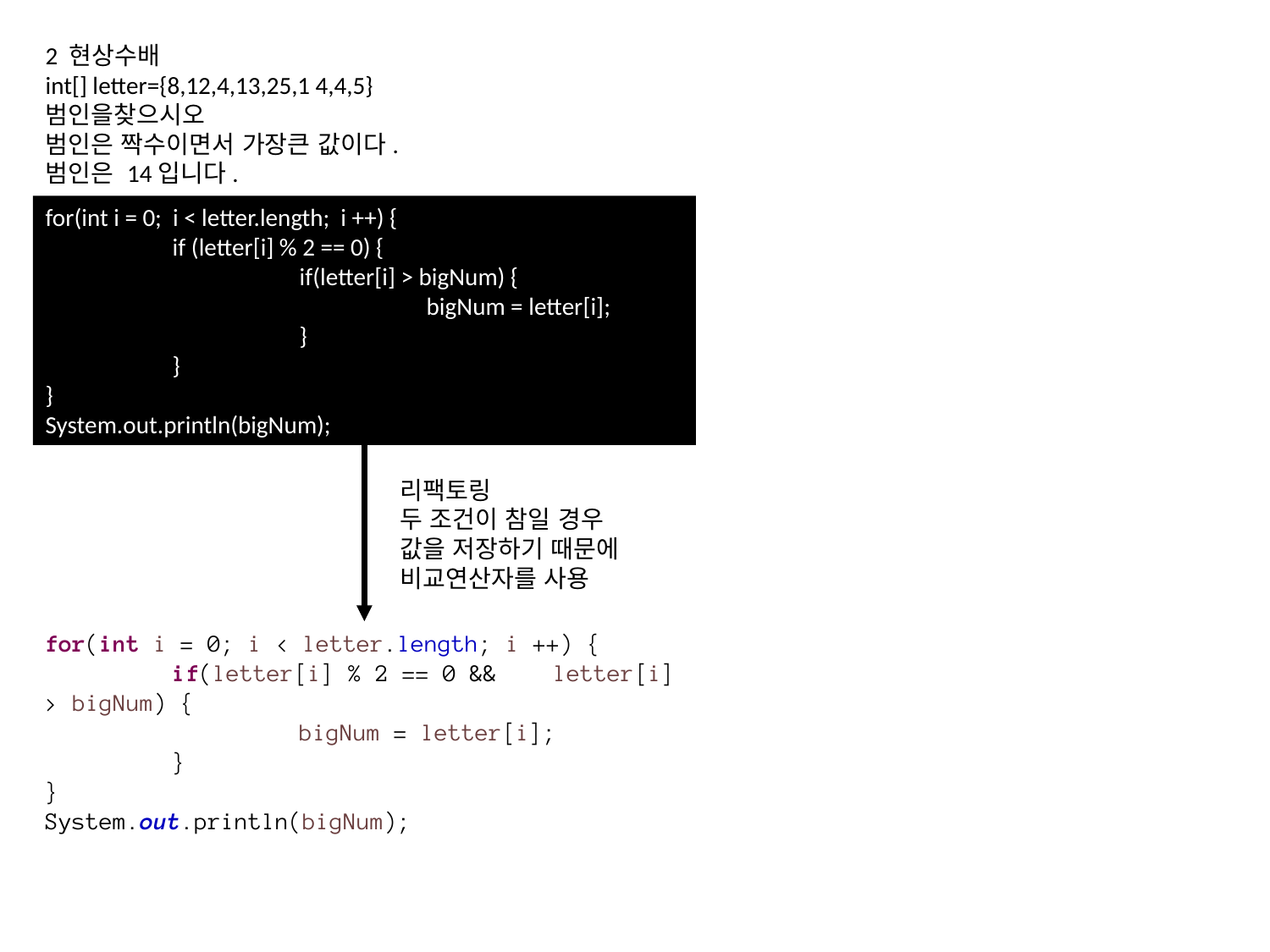

2 현상수배
int[] letter={8,12,4,13,25,1 4,4,5}
범인을찾으시오
범인은 짝수이면서 가장큰 값이다.
범인은 14입니다.
for(int i = 0;  i < letter.length;  i ++) {
	if (letter[i] % 2 == 0) {					if(letter[i] > bigNum) {					bigNum = letter[i];
		}
	}
}
System.out.println(bigNum);
리팩토링
두 조건이 참일 경우
값을 저장하기 때문에
비교연산자를 사용
for(int i = 0; i < letter.length; i ++) {
	if(letter[i] % 2 == 0 && 	letter[i] > bigNum) {
		bigNum = letter[i];
	}
}
System.out.println(bigNum);